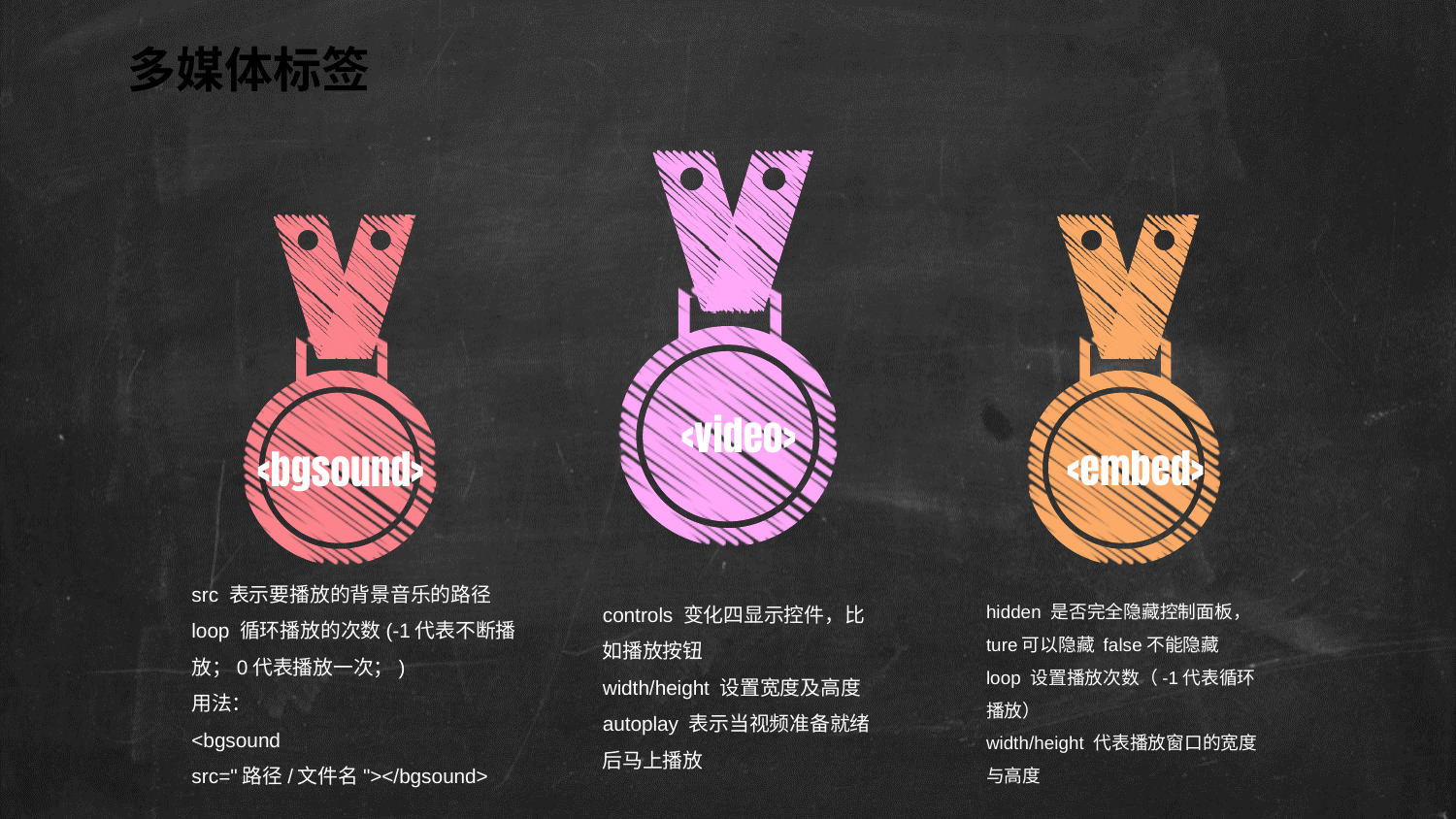

多媒体标签

<video>

<bgsound>

<embed>
src 表示要播放的背景音乐的路径
loop 循环播放的次数(-1代表不断播放；0代表播放一次；)
用法：
<bgsound src="路径/文件名"></bgsound>
controls 变化四显示控件，比如播放按钮
width/height 设置宽度及高度
autoplay 表示当视频准备就绪后马上播放
hidden 是否完全隐藏控制面板，ture可以隐藏 false不能隐藏
loop 设置播放次数（-1代表循环播放）
width/height 代表播放窗口的宽度与高度